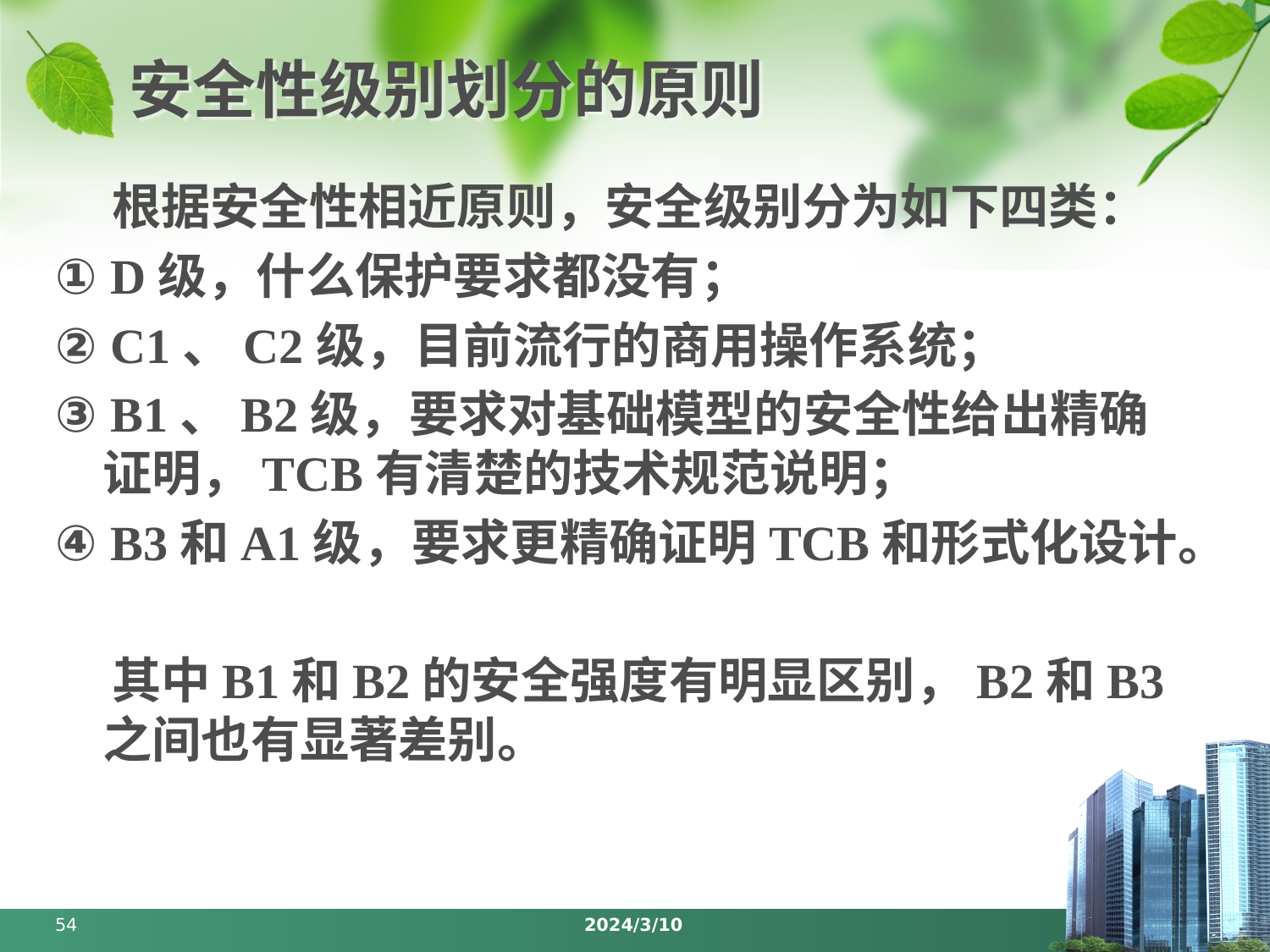

# 安全性级别划分的原则
    根据安全性相近原则，安全级别分为如下四类：
① D级，什么保护要求都没有；
② C1、C2级，目前流行的商用操作系统；
③ B1、B2级，要求对基础模型的安全性给出精确证明，TCB有清楚的技术规范说明；
④ B3和A1级，要求更精确证明TCB和形式化设计。

    其中B1和B2的安全强度有明显区别，B2和B3之间也有显著差别。
54
2024/3/10